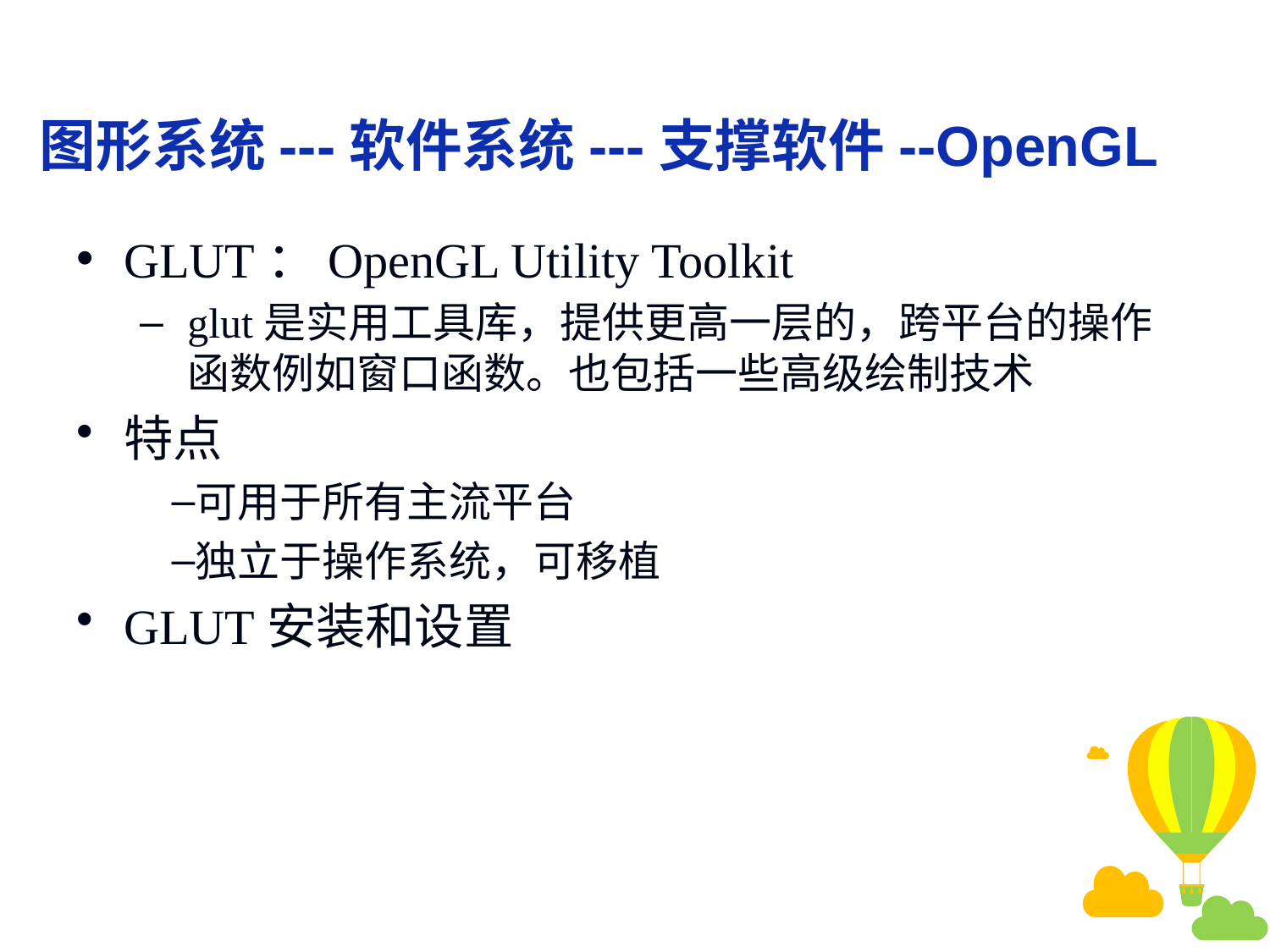

图形系统---软件系统---支撑软件--OpenGL
GLUT：OpenGL Utility Toolkit
glut是实用工具库，提供更高一层的，跨平台的操作函数例如窗口函数。也包括一些高级绘制技术
特点
可用于所有主流平台
独立于操作系统，可移植
GLUT安装和设置